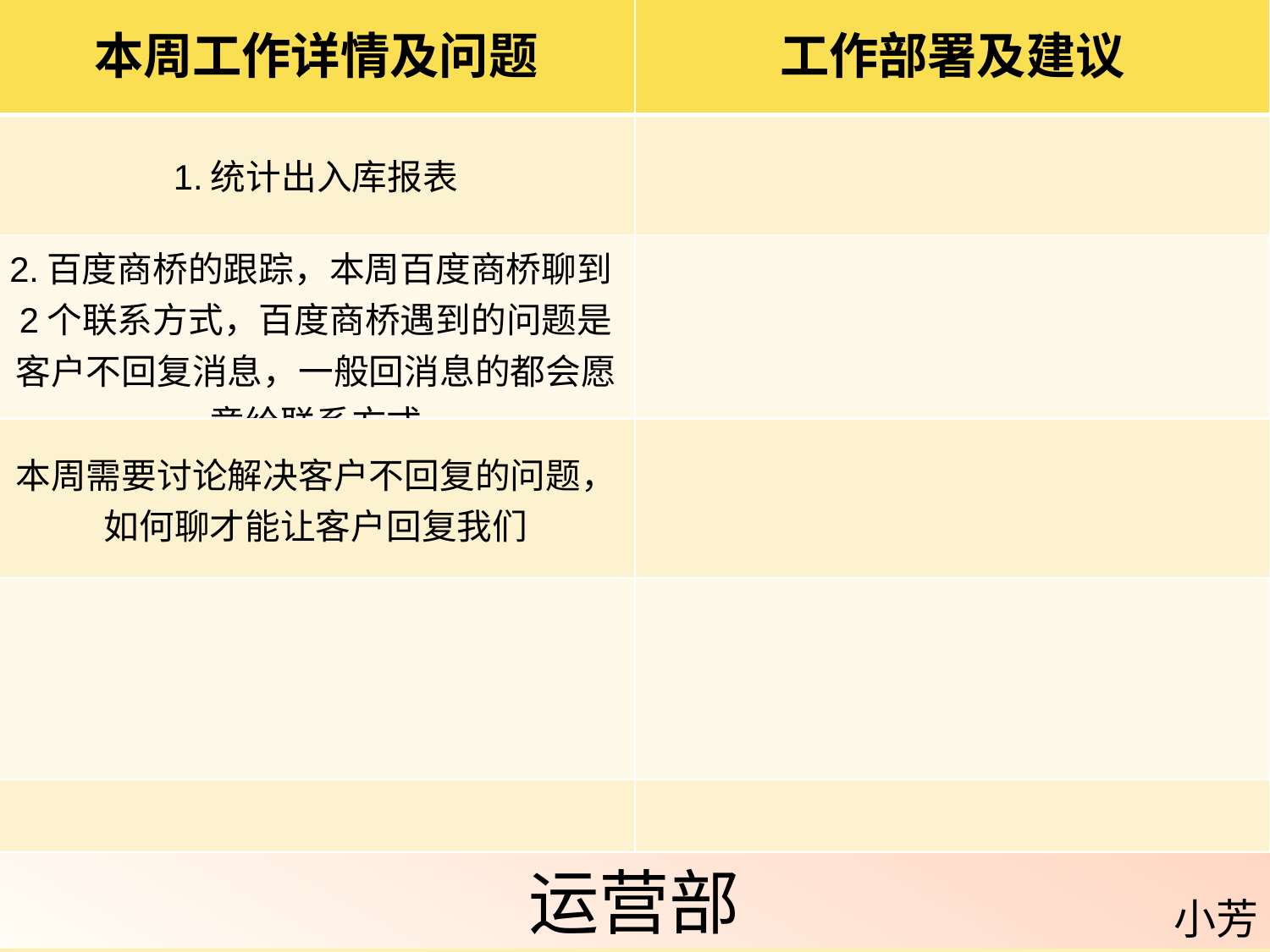

| 本周工作详情及问题 | 工作部署及建议 |
| --- | --- |
| 1.统计出入库报表 |  |
| 2.百度商桥的跟踪，本周百度商桥聊到2个联系方式，百度商桥遇到的问题是客户不回复消息，一般回消息的都会愿意给联系方式 |  |
| 本周需要讨论解决客户不回复的问题，如何聊才能让客户回复我们 |  |
|  |  |
|  |  |
运营部
小芳